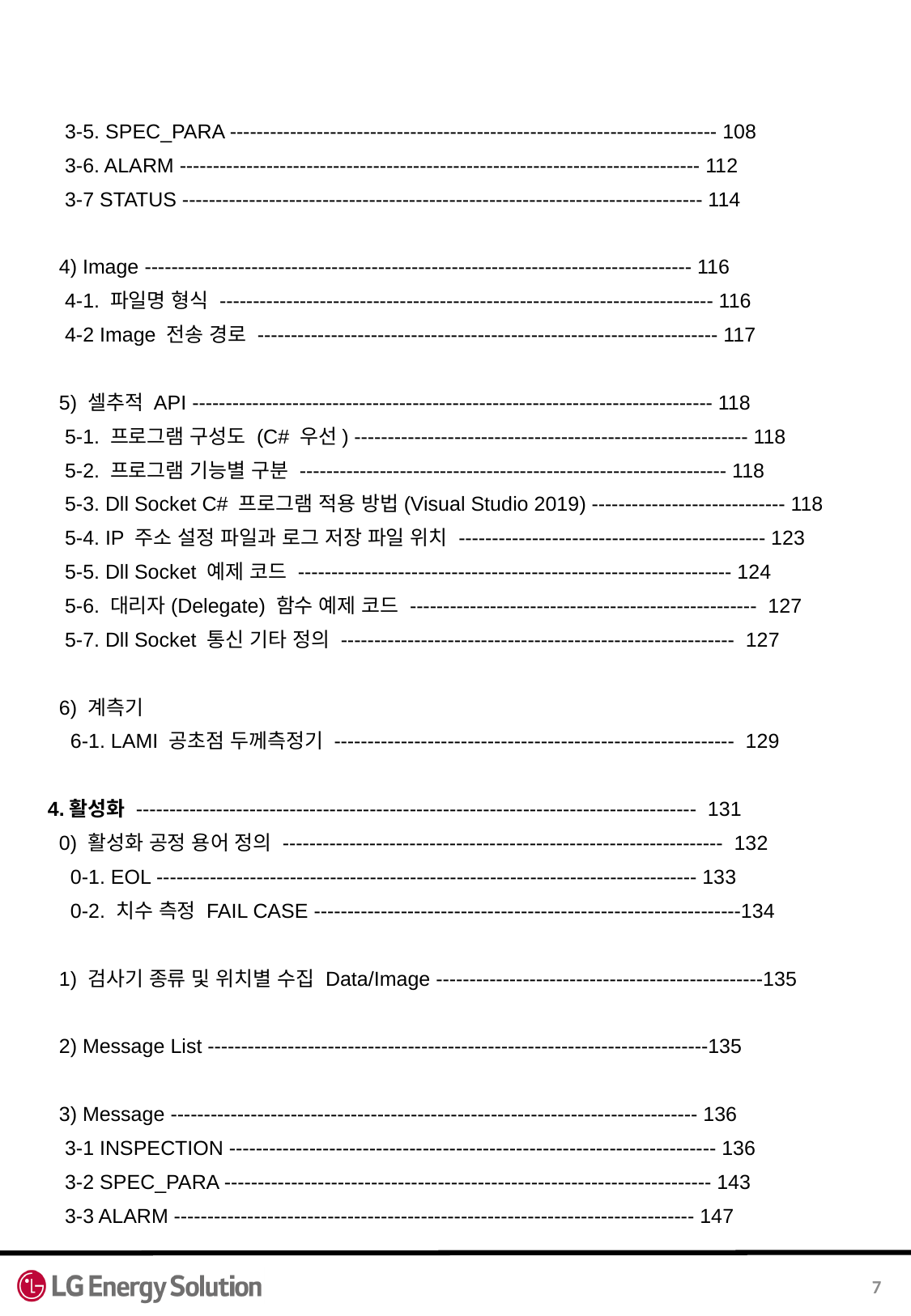

3-5. SPEC_PARA ------------------------------------------------------------------------- 108
     3-6. ALARM ------------------------------------------------------------------------------ 112
     3-7 STATUS ------------------------------------------------------------------------------ 114

    4) Image ---------------------------------------------------------------------------------- 116
     4-1. 파일명 형식 -------------------------------------------------------------------------- 116
     4-2 Image 전송 경로 --------------------------------------------------------------------- 117

    5) 셀추적 API ------------------------------------------------------------------------------ 118
     5-1. 프로그램 구성도 (C# 우선) ----------------------------------------------------------- 118
     5-2. 프로그램 기능별 구분 ---------------------------------------------------------------- 118
     5-3. Dll Socket C# 프로그램 적용 방법(Visual Studio 2019) ----------------------------- 118
     5-4. IP 주소 설정 파일과 로그 저장 파일 위치 ---------------------------------------------- 123
     5-5. Dll Socket 예제 코드 ----------------------------------------------------------------- 124
     5-6. 대리자(Delegate) 함수 예제 코드 ----------------------------------------------------  127
     5-7. Dll Socket 통신 기타 정의 -----------------------------------------------------------  127

    6) 계측기
      6-1. LAMI 공초점 두께측정기 ------------------------------------------------------------  129

  4.활성화 ------------------------------------------------------------------------------------  131
    0) 활성화 공정 용어 정의 ------------------------------------------------------------------  132
      0-1. EOL --------------------------------------------------------------------------------- 133
      0-2. 치수 측정 FAIL CASE ----------------------------------------------------------------134

    1) 검사기 종류 및 위치별 수집 Data/Image -------------------------------------------------135

    2) Message List ---------------------------------------------------------------------------135

    3) Message ------------------------------------------------------------------------------- 136
     3-1 INSPECTION ------------------------------------------------------------------------- 136
     3-2 SPEC_PARA ------------------------------------------------------------------------- 143
     3-3 ALARM ------------------------------------------------------------------------------ 147

7